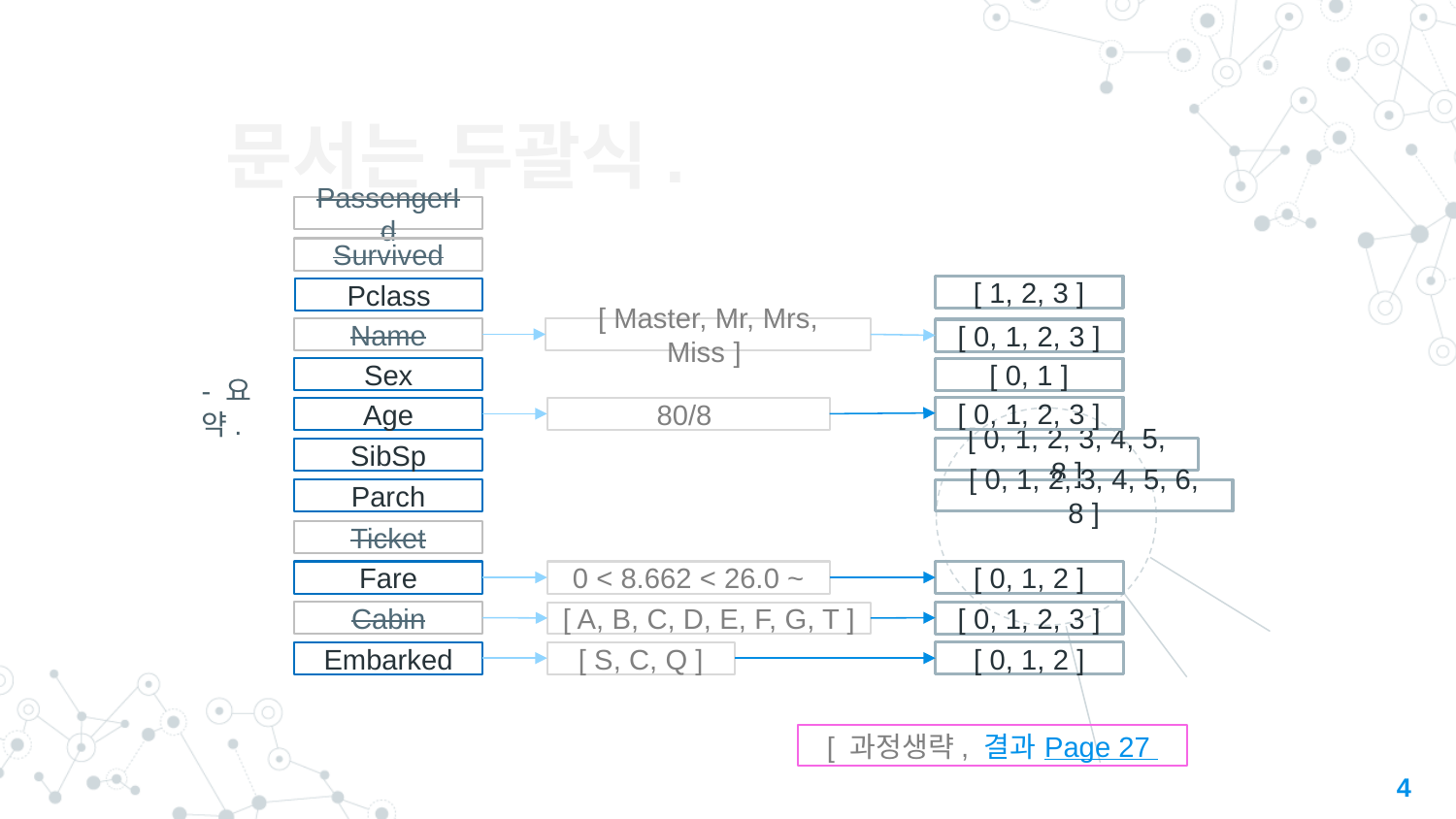

문서는 두괄식.
PassengerId
Survived
[ 1, 2, 3 ]
Pclass
[ Master, Mr, Mrs, Miss ]
Name
[ 0, 1, 2, 3 ]
Sex
[ 0, 1 ]
- 요약.
[ 0, 1, 2, 3 ]
80/8
Age

[ 0, 1, 2, 3, 4, 5, 8 ]
SibSp
Parch
[ 0, 1, 2, 3, 4, 5, 6, 8 ]
Ticket
[ 0, 1, 2 ]
Fare
 0 < 8.662 < 26.0 ~
[ 0, 1, 2, 3 ]
Cabin
[ A, B, C, D, E, F, G, T ]
Embarked
[ S, C, Q ]
[ 0, 1, 2 ]
[ 과정생략, 결과 Page 27
4